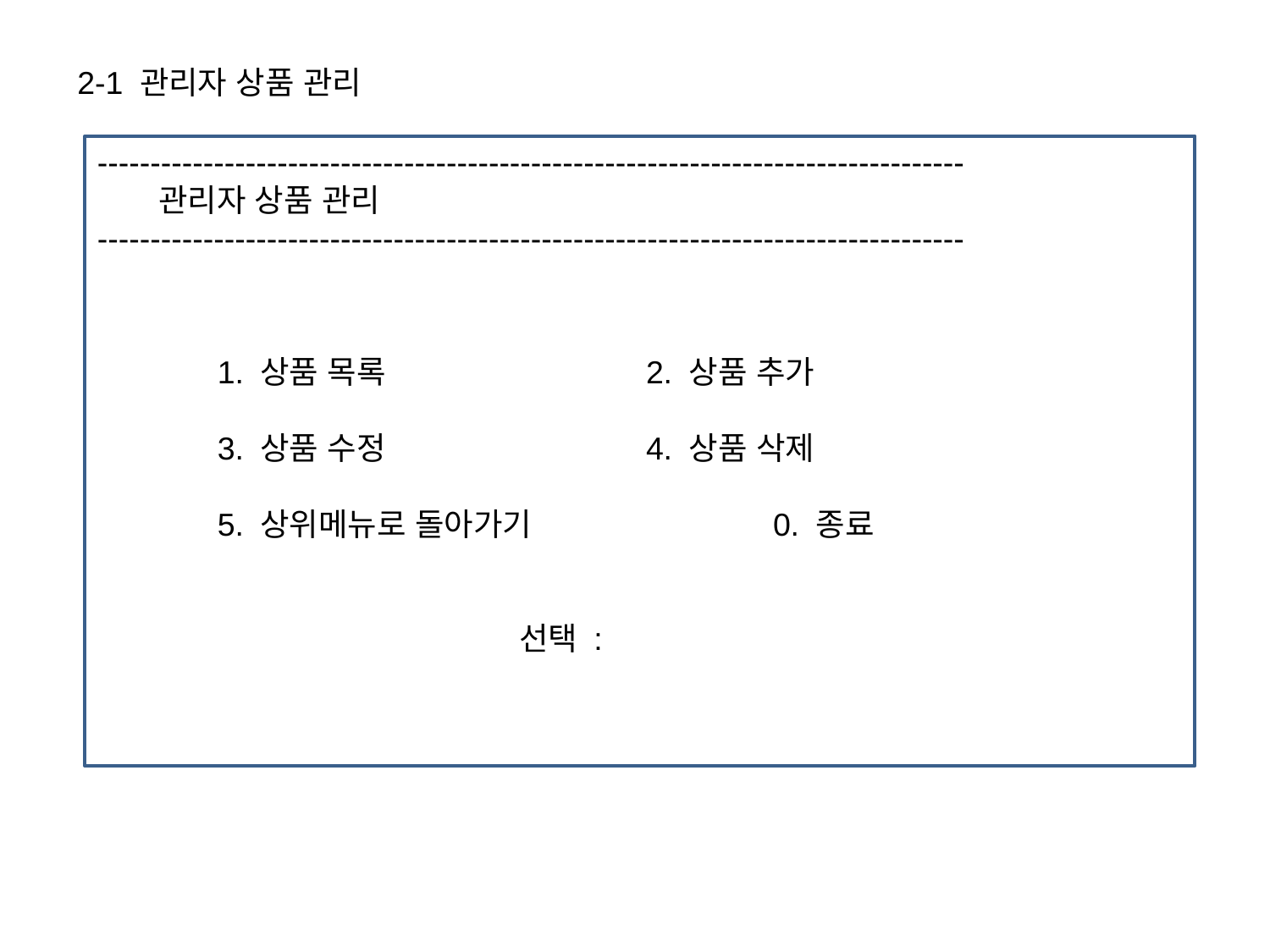

2-1 관리자 상품 관리

----------------------------------------------------------------------------------	    	             관리자 상품 관리
----------------------------------------------------------------------------------
1. 상품 목록			2. 상품 추가

3. 상품 수정			4. 상품 삭제

5. 상위메뉴로 돌아가기		0. 종료

			선택 :